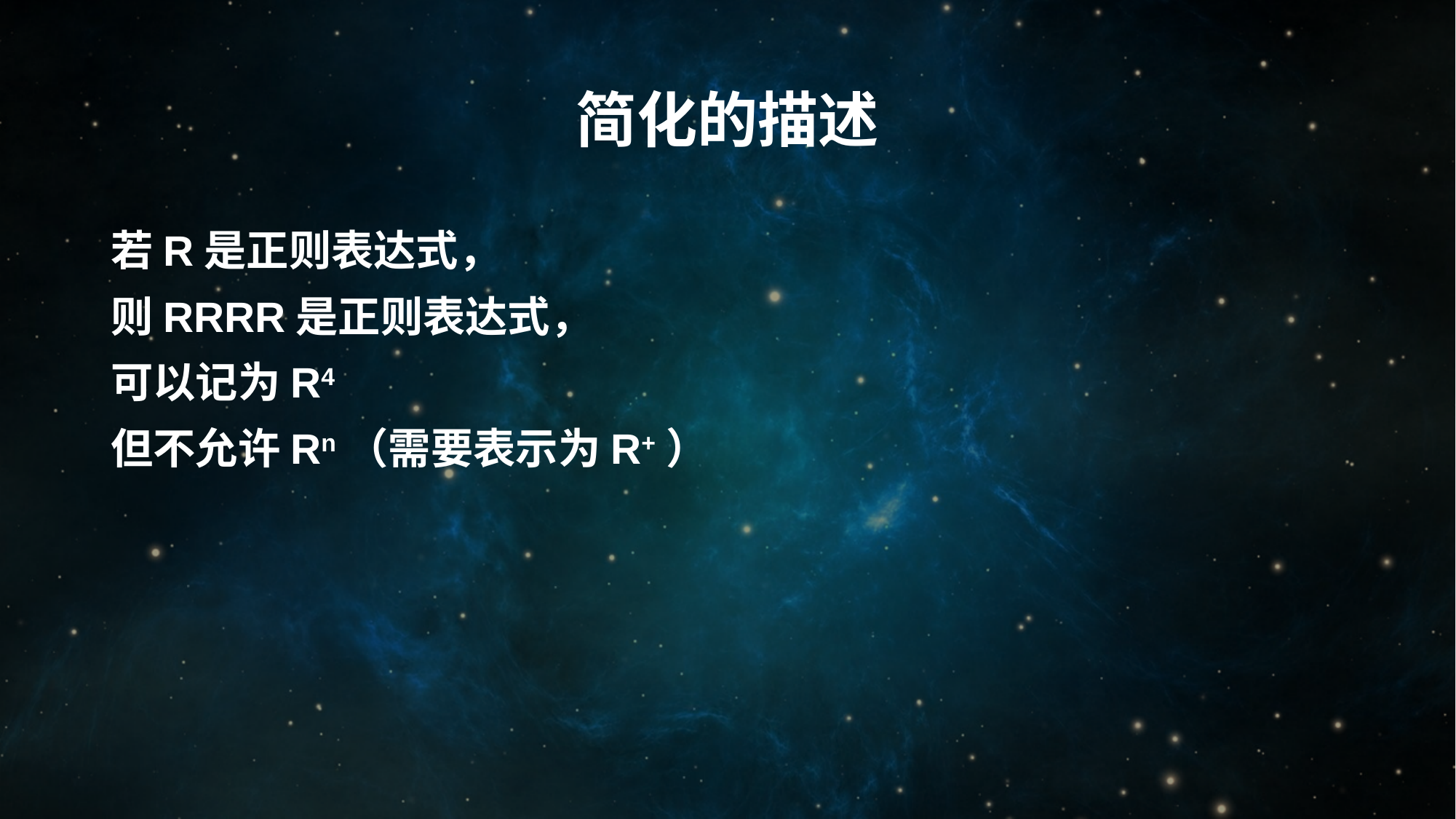

# 简化的描述
若R是正则表达式，
则RRRR是正则表达式，
可以记为R4
但不允许Rn（需要表示为R+）